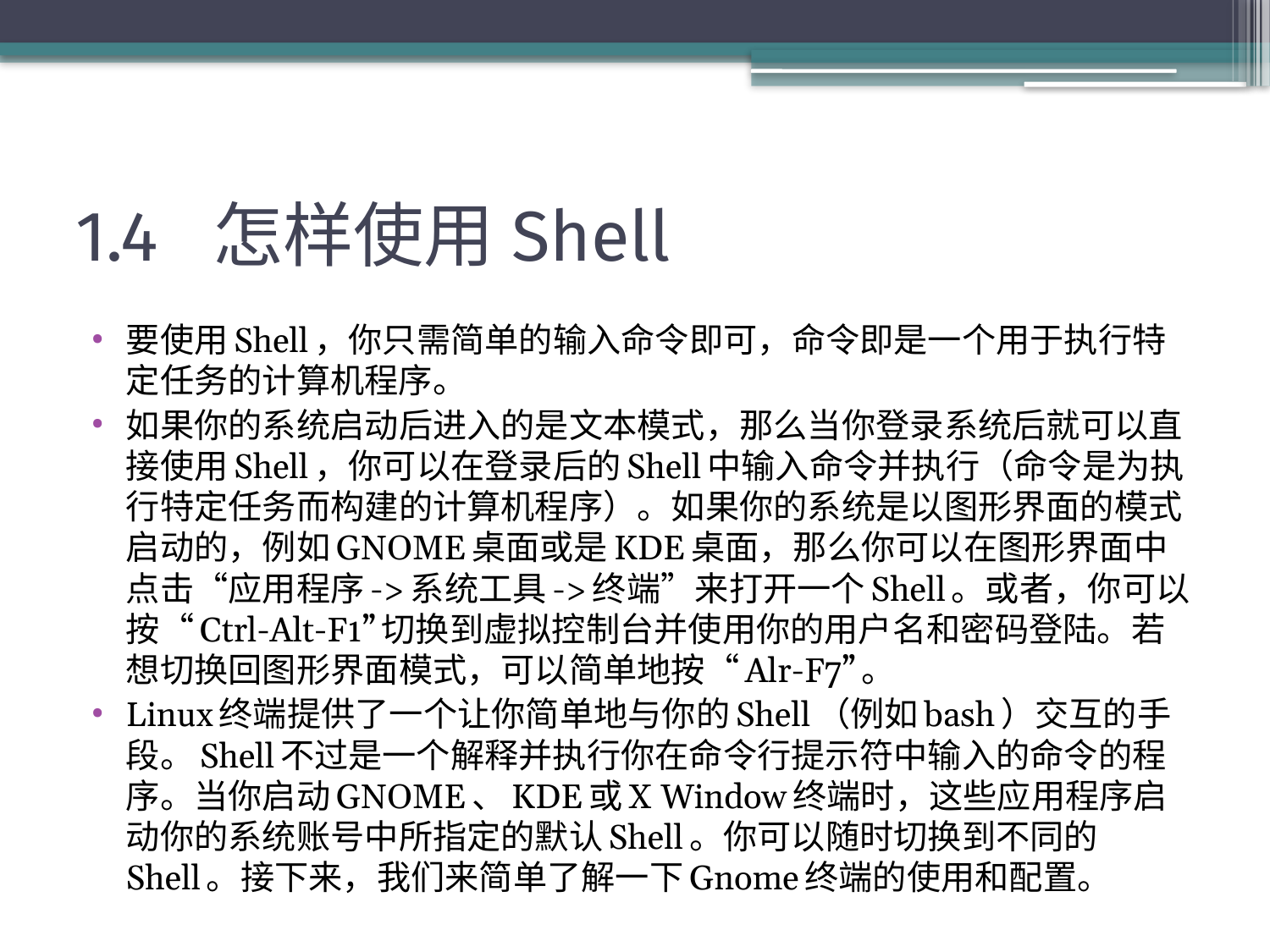

# 1.4  怎样使用Shell
要使用Shell，你只需简单的输入命令即可，命令即是一个用于执行特定任务的计算机程序。
如果你的系统启动后进入的是文本模式，那么当你登录系统后就可以直接使用Shell，你可以在登录后的Shell中输入命令并执行（命令是为执行特定任务而构建的计算机程序）。如果你的系统是以图形界面的模式启动的，例如GNOME桌面或是KDE桌面，那么你可以在图形界面中点击“应用程序->系统工具->终端”来打开一个Shell。或者，你可以按“Ctrl-Alt-F1”切换到虚拟控制台并使用你的用户名和密码登陆。若想切换回图形界面模式，可以简单地按“Alr-F7”。
Linux终端提供了一个让你简单地与你的Shell（例如bash）交互的手段。Shell不过是一个解释并执行你在命令行提示符中输入的命令的程序。当你启动GNOME、KDE或X Window终端时，这些应用程序启动你的系统账号中所指定的默认Shell。你可以随时切换到不同的Shell。接下来，我们来简单了解一下Gnome终端的使用和配置。